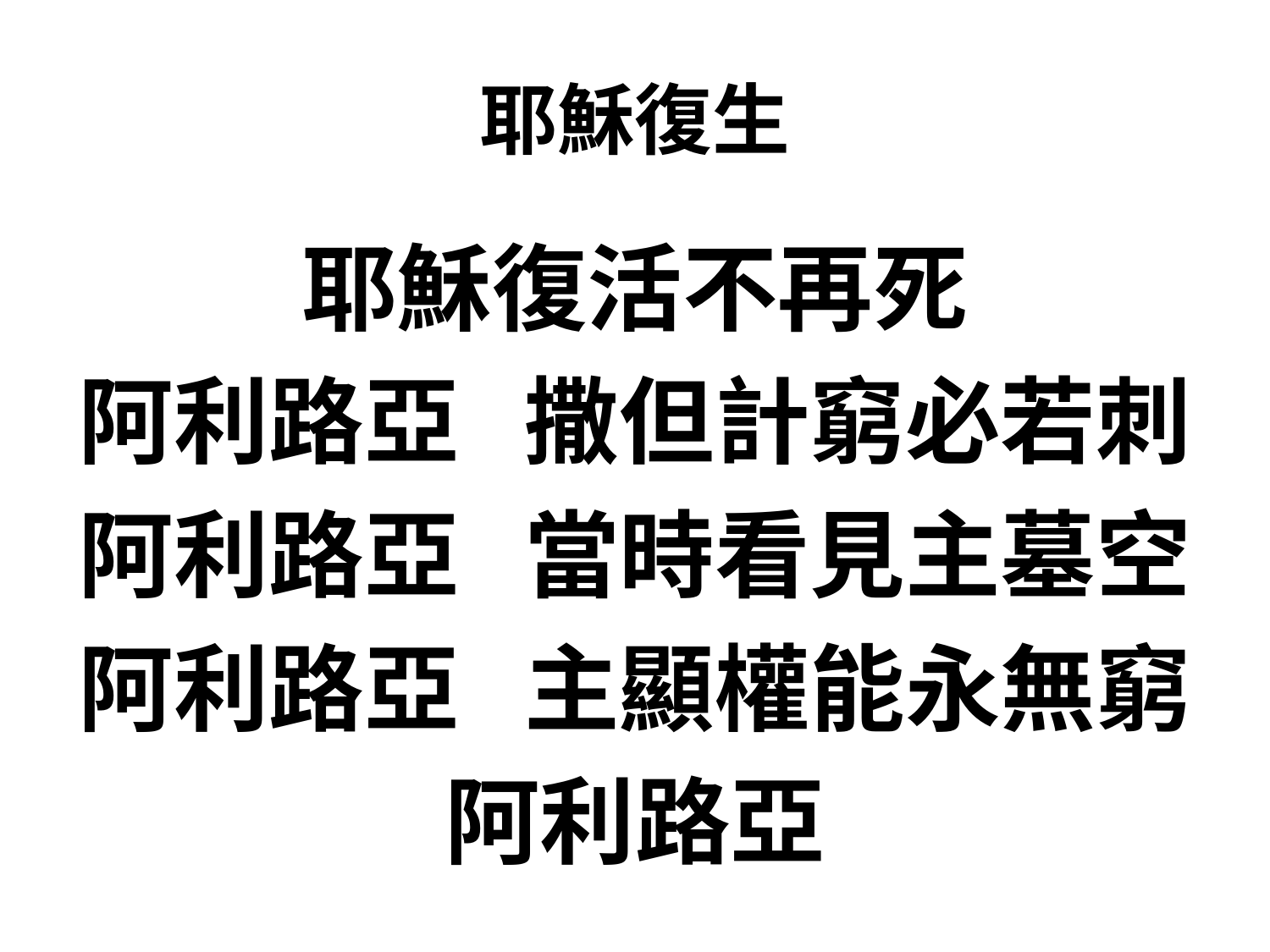

# 耶穌復生
耶穌復活不再死
阿利路亞   撒但計窮必若刺
阿利路亞   當時看見主墓空
阿利路亞   主顯權能永無窮
阿利路亞